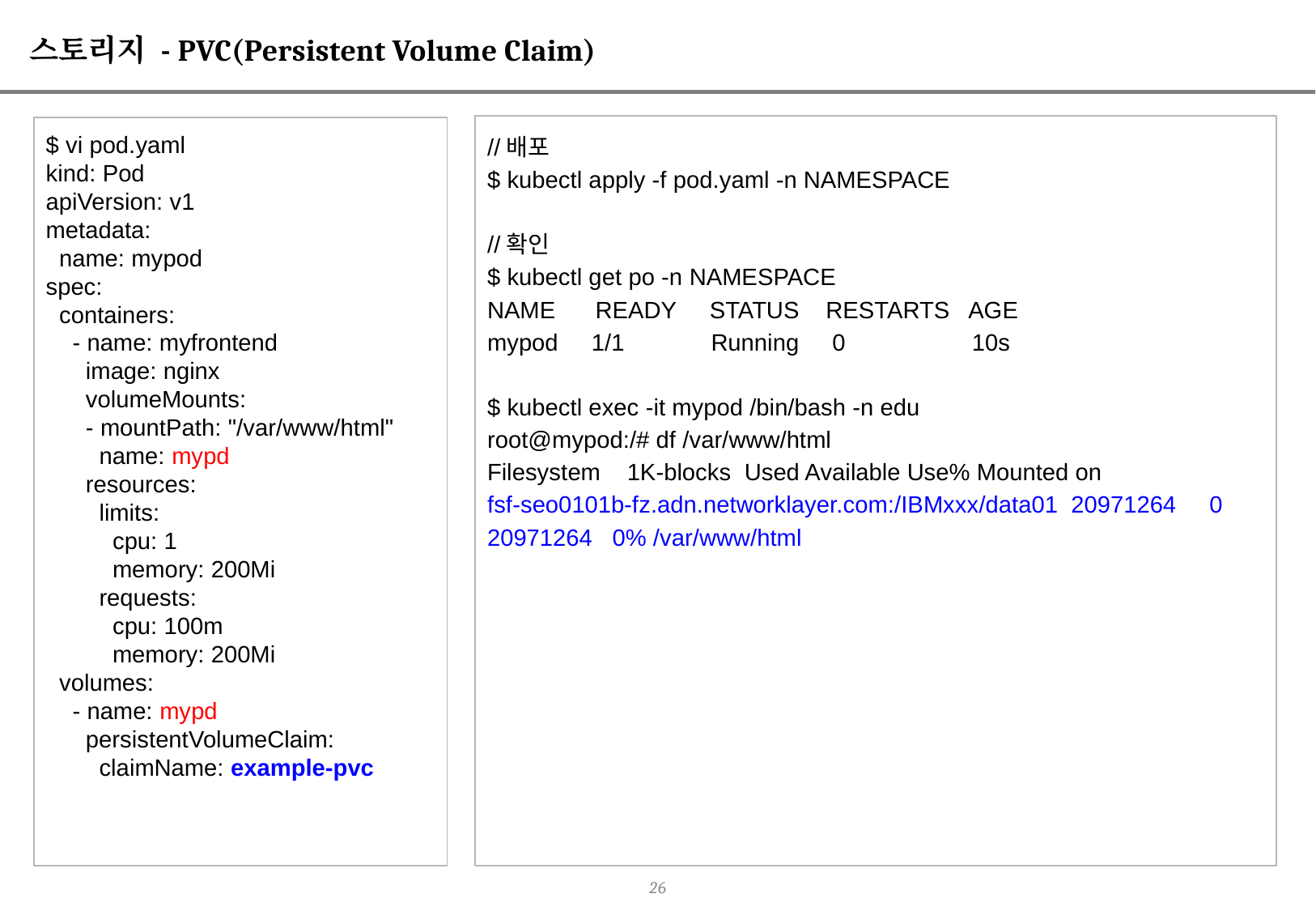

# 스토리지 - PVC(Persistent Volume Claim)
//배포
$ kubectl apply -f pod.yaml -n NAMESPACE

//확인
$ kubectl get po -n NAMESPACE
NAME      READY     STATUS    RESTARTS   AGE
mypod     1/1             Running     0                   10s

$ kubectl exec -it mypod /bin/bash -n edu
root@mypod:/# df /var/www/html
Filesystem    1K-blocks  Used Available Use% Mounted on
fsf-seo0101b-fz.adn.networklayer.com:/IBMxxx/data01  20971264     0  20971264   0% /var/www/html

$ vi pod.yaml
kind: Pod
apiVersion: v1
metadata:
  name: mypod
spec:
  containers:
    - name: myfrontend
      image: nginx
      volumeMounts:
      - mountPath: "/var/www/html"
        name: mypd
      resources:
        limits:
          cpu: 1
          memory: 200Mi
        requests:
          cpu: 100m
          memory: 200Mi
  volumes:
    - name: mypd
      persistentVolumeClaim:
        claimName: example-pvc